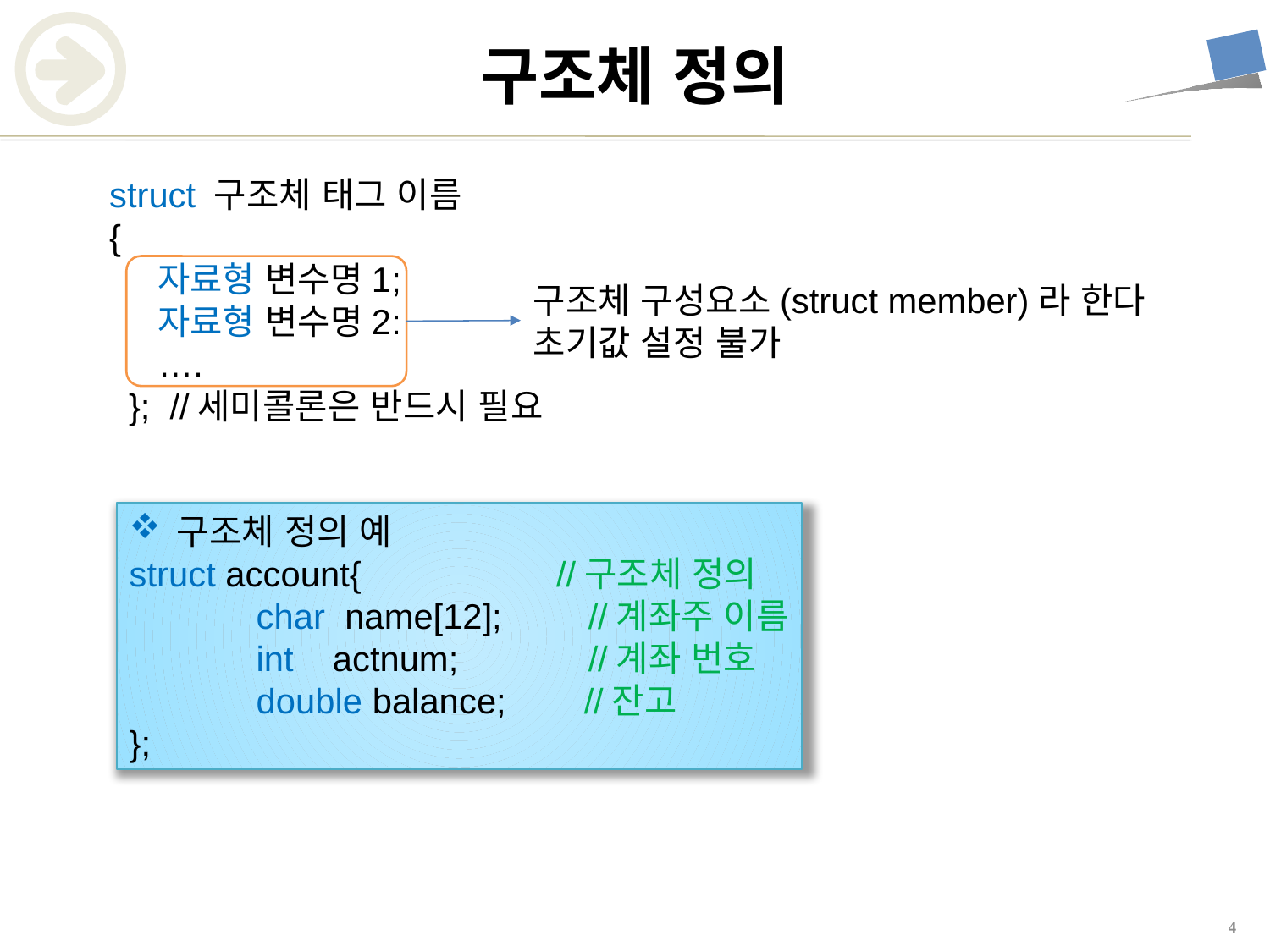

# 구조체 정의
struct 구조체 태그 이름
{
    자료형 변수명1;
    자료형 변수명2:
     ….
  };  //세미콜론은 반드시 필요

구조체 구성요소(struct member)라 한다
초기값 설정 불가
구조체 정의 예
struct account{                    //구조체 정의
	char  name[12];	        //계좌주 이름
	int    actnum;	        //계좌 번호
	double balance;        //잔고
};
4